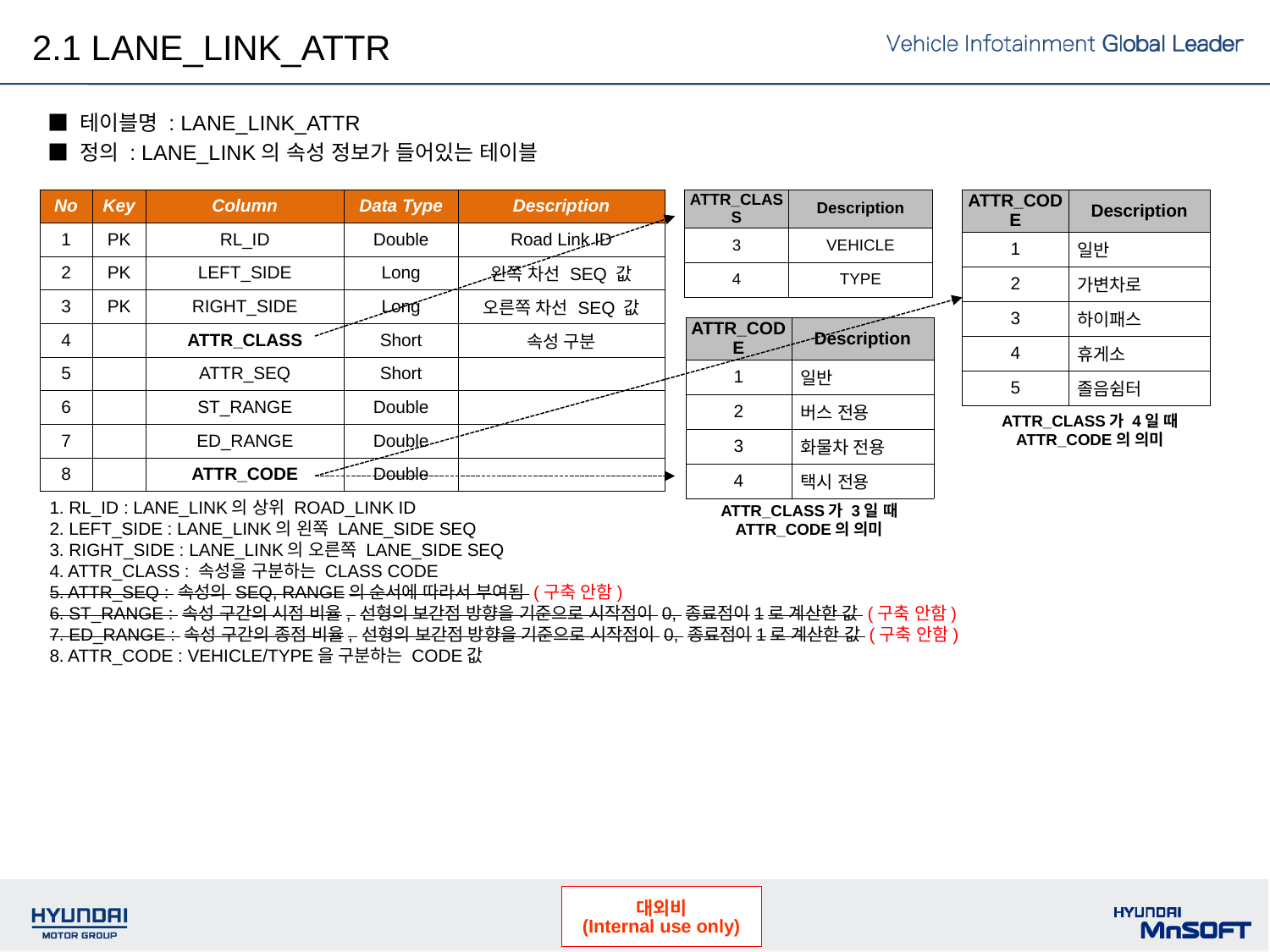

2.1 LANE_LINK_ATTR
■ 테이블명 : LANE_LINK_ATTR
■ 정의 : LANE_LINK의 속성 정보가 들어있는 테이블
| No | Key | Column | Data Type | Description |
| --- | --- | --- | --- | --- |
| 1 | PK | RL\_ID | Double | Road Link ID |
| 2 | PK | LEFT\_SIDE | Long | 왼쪽 차선 SEQ 값 |
| 3 | PK | RIGHT\_SIDE | Long | 오른쪽 차선 SEQ 값 |
| 4 |  | ATTR\_CLASS | Short | 속성 구분 |
| 5 |  | ATTR\_SEQ | Short |  |
| 6 |  | ST\_RANGE | Double |  |
| 7 |  | ED\_RANGE | Double |  |
| 8 |  | ATTR\_CODE | Double |  |
| ATTR\_CLASS | Description |
| --- | --- |
| 3 | VEHICLE |
| 4 | TYPE |
| ATTR\_CODE | Description |
| --- | --- |
| 1 | 일반 |
| 2 | 가변차로 |
| 3 | 하이패스 |
| 4 | 휴게소 |
| 5 | 졸음쉼터 |
| ATTR\_CODE | Description |
| --- | --- |
| 1 | 일반 |
| 2 | 버스 전용 |
| 3 | 화물차 전용 |
| 4 | 택시 전용 |
ATTR_CLASS가 4일 때
ATTR_CODE의 의미
1. RL_ID : LANE_LINK의 상위 ROAD_LINK ID
2. LEFT_SIDE : LANE_LINK의 왼쪽 LANE_SIDE SEQ
3. RIGHT_SIDE : LANE_LINK의 오른쪽 LANE_SIDE SEQ
4. ATTR_CLASS : 속성을 구분하는 CLASS CODE
5. ATTR_SEQ : 속성의 SEQ, RANGE의 순서에 따라서 부여됨 (구축 안함)
6. ST_RANGE : 속성 구간의 시점 비율, 선형의 보간점 방향을 기준으로 시작점이 0, 종료점이1로 계산한 값 (구축 안함)
7. ED_RANGE : 속성 구간의 종점 비율, 선형의 보간점 방향을 기준으로 시작점이 0, 종료점이1로 계산한 값 (구축 안함)
8. ATTR_CODE : VEHICLE/TYPE을 구분하는 CODE값
ATTR_CLASS가 3일 때
ATTR_CODE의 의미